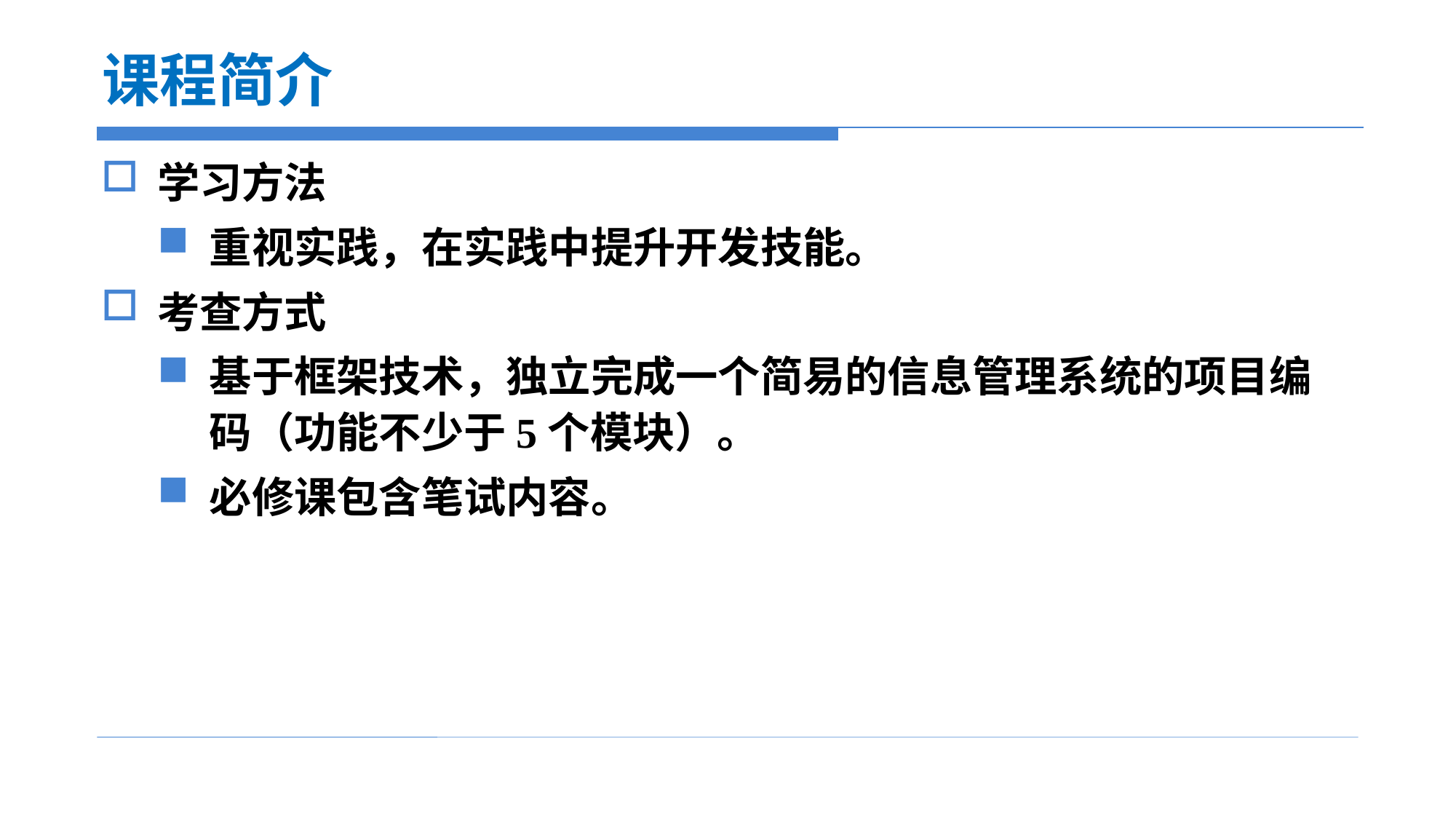

# 课程简介
学习方法
重视实践，在实践中提升开发技能。
考查方式
基于框架技术，独立完成一个简易的信息管理系统的项目编码（功能不少于5个模块）。
必修课包含笔试内容。
2